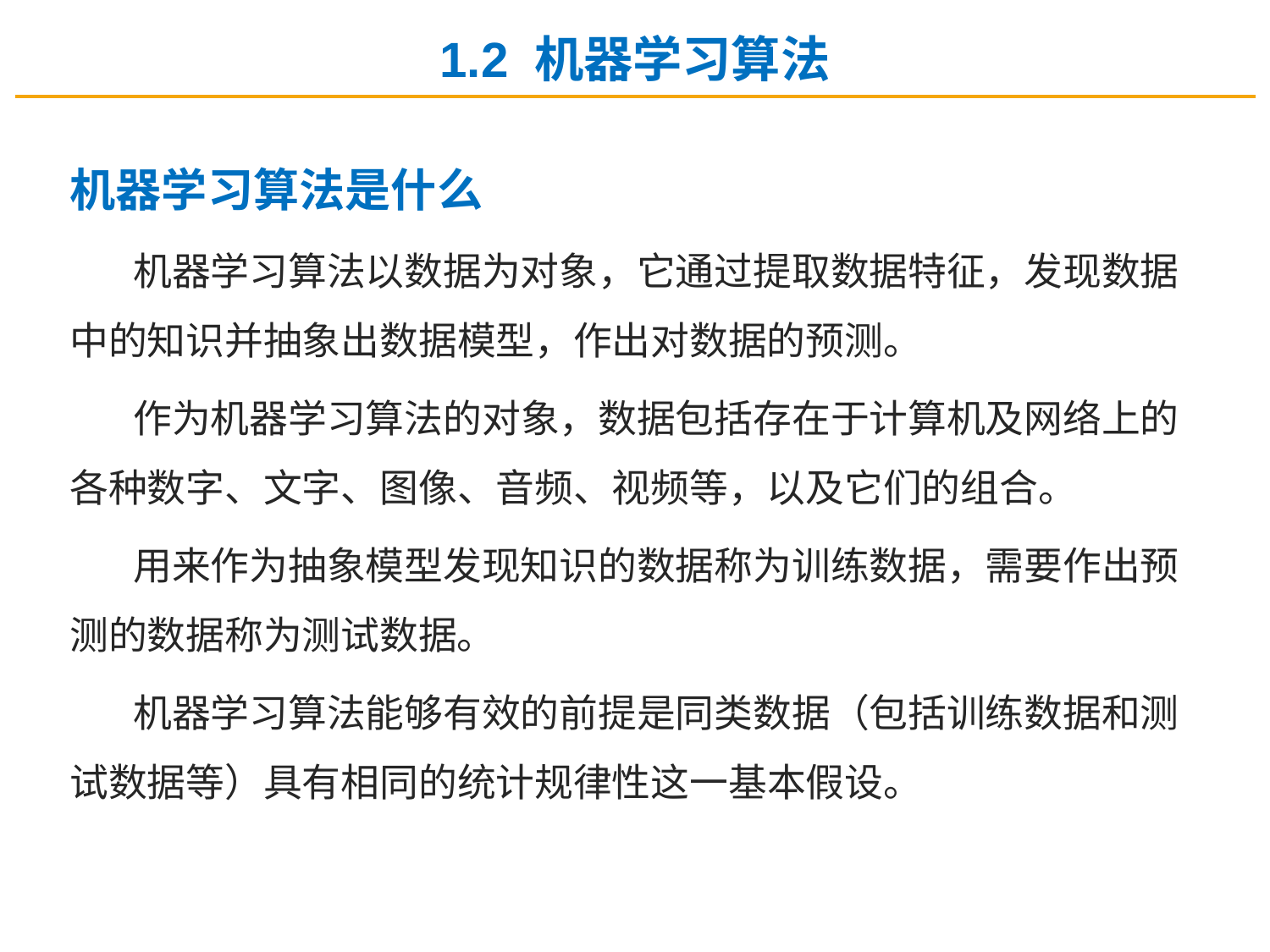

1.2 机器学习算法
机器学习算法是什么
机器学习算法以数据为对象，它通过提取数据特征，发现数据中的知识并抽象出数据模型，作出对数据的预测。
作为机器学习算法的对象，数据包括存在于计算机及网络上的各种数字、文字、图像、音频、视频等，以及它们的组合。
用来作为抽象模型发现知识的数据称为训练数据，需要作出预测的数据称为测试数据。
机器学习算法能够有效的前提是同类数据（包括训练数据和测试数据等）具有相同的统计规律性这一基本假设。